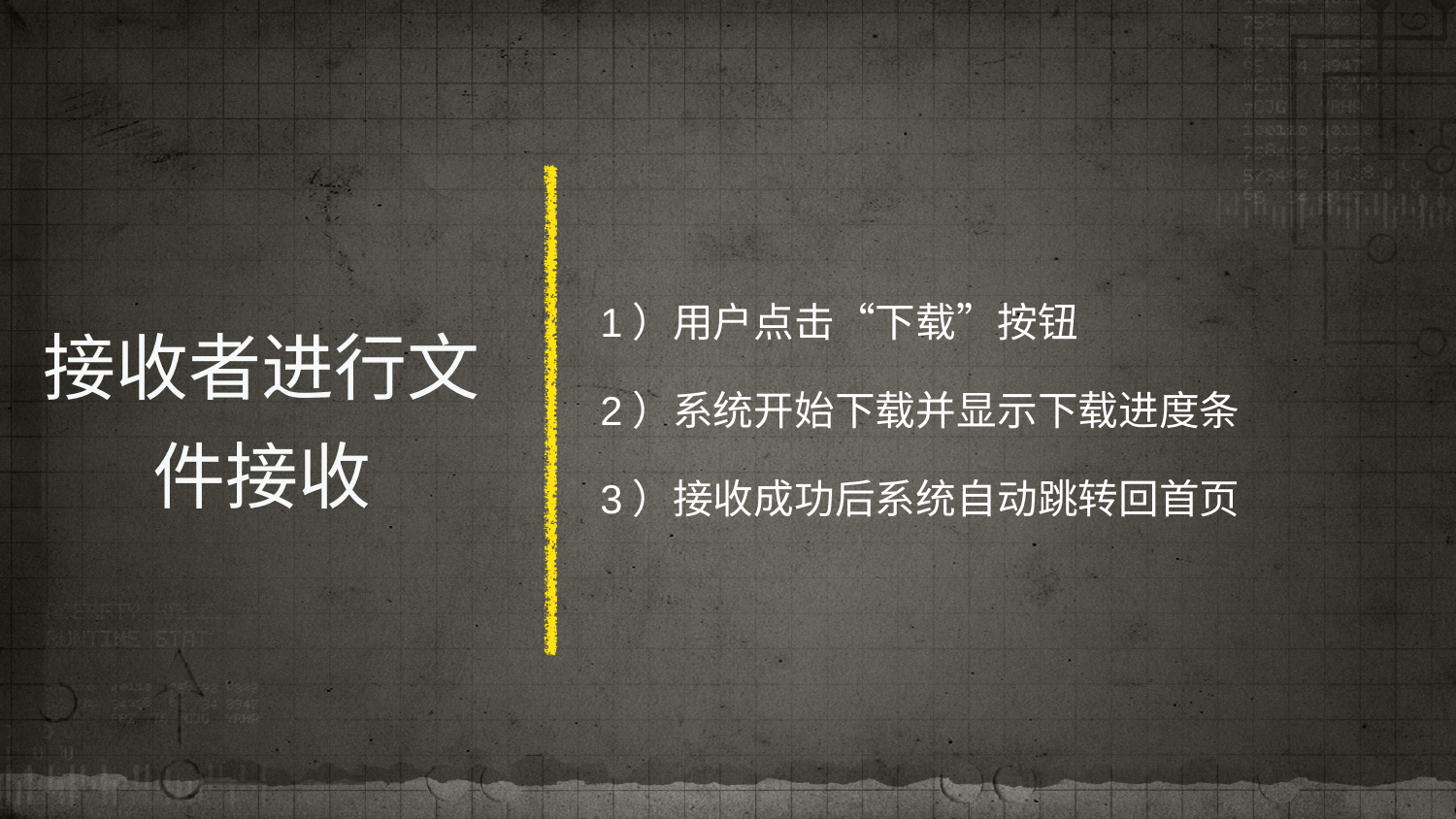

# 接收者进行文件接收
1）用户点击“下载”按钮
2）系统开始下载并显示下载进度条
3）接收成功后系统自动跳转回首页